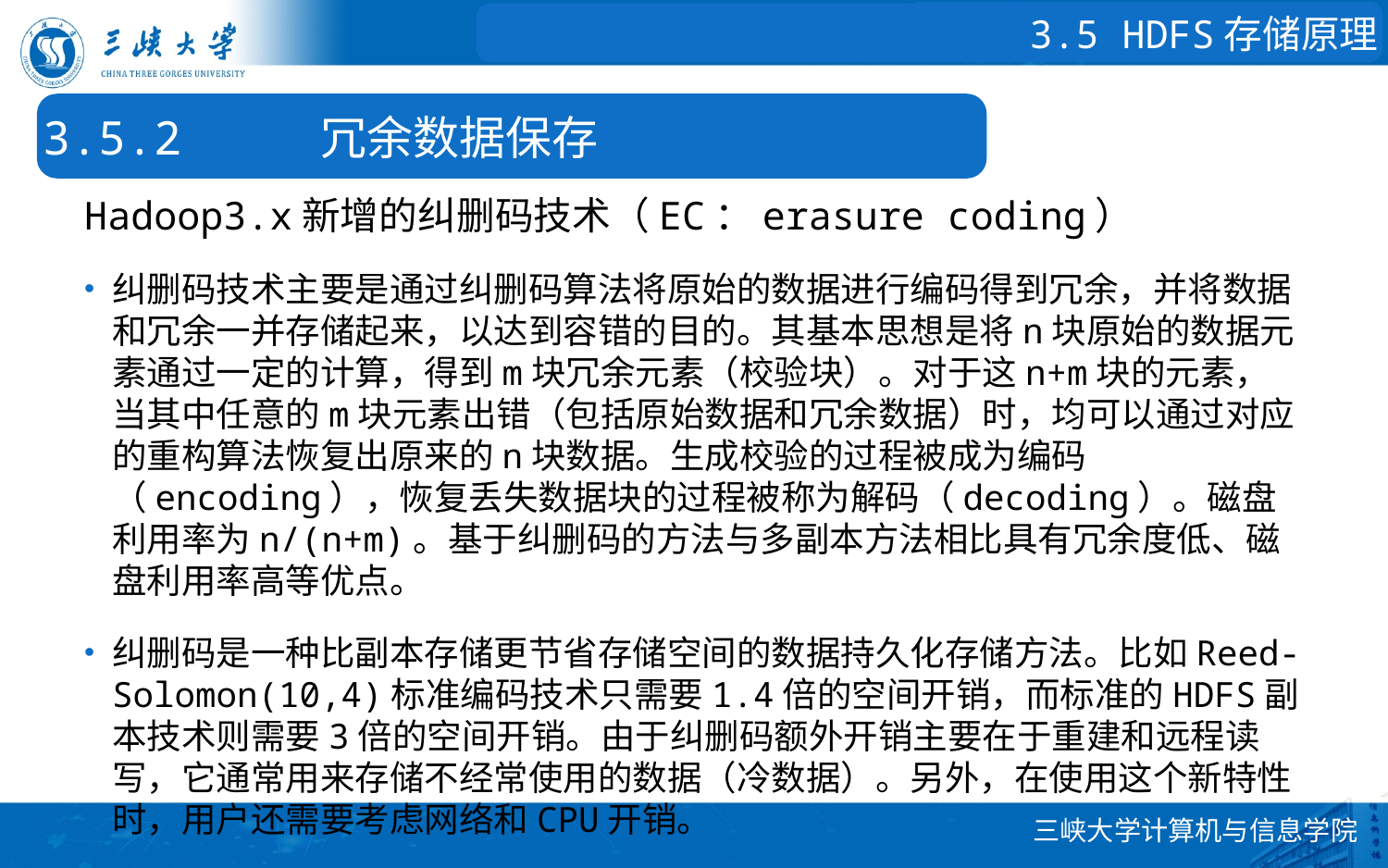

3.5 HDFS存储原理
3.5.2	冗余数据保存

Hadoop3.x新增的纠删码技术（EC：erasure coding）
纠删码技术主要是通过纠删码算法将原始的数据进行编码得到冗余，并将数据和冗余一并存储起来，以达到容错的目的。其基本思想是将n块原始的数据元素通过一定的计算，得到m块冗余元素（校验块）。对于这n+m块的元素，当其中任意的m块元素出错（包括原始数据和冗余数据）时，均可以通过对应的重构算法恢复出原来的n块数据。生成校验的过程被成为编码（encoding），恢复丢失数据块的过程被称为解码（decoding）。磁盘利用率为n/(n+m)。基于纠删码的方法与多副本方法相比具有冗余度低、磁盘利用率高等优点。
纠删码是一种比副本存储更节省存储空间的数据持久化存储方法。比如Reed-Solomon(10,4)标准编码技术只需要1.4倍的空间开销，而标准的HDFS副本技术则需要3倍的空间开销。由于纠删码额外开销主要在于重建和远程读写，它通常用来存储不经常使用的数据（冷数据）。另外，在使用这个新特性时，用户还需要考虑网络和CPU开销。